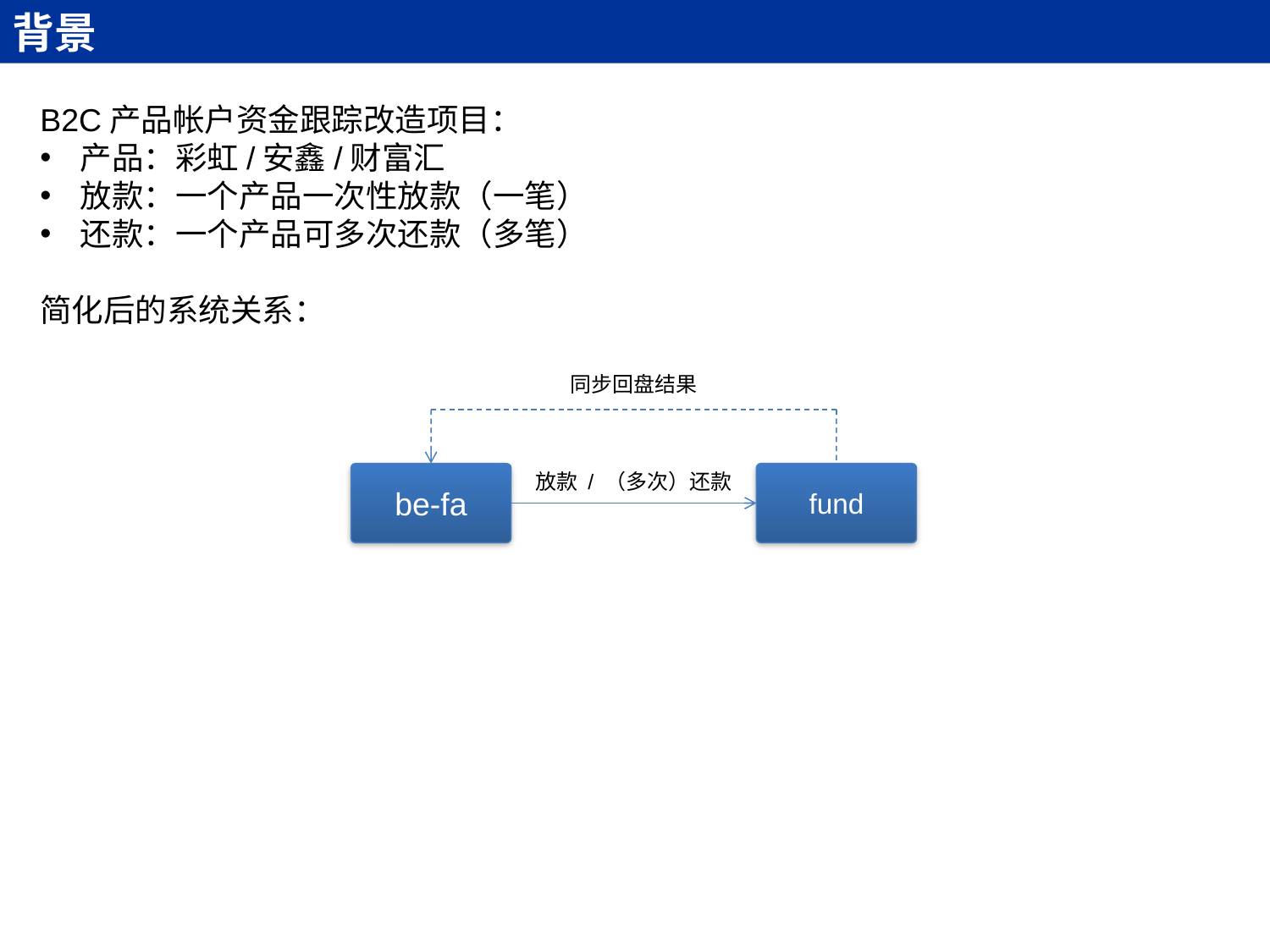

背景
B2C产品帐户资金跟踪改造项目：
产品：彩虹/安鑫/财富汇
放款：一个产品一次性放款（一笔）
还款：一个产品可多次还款（多笔）

简化后的系统关系：

同步回盘结果
放款 / （多次）还款
be-fa
fund